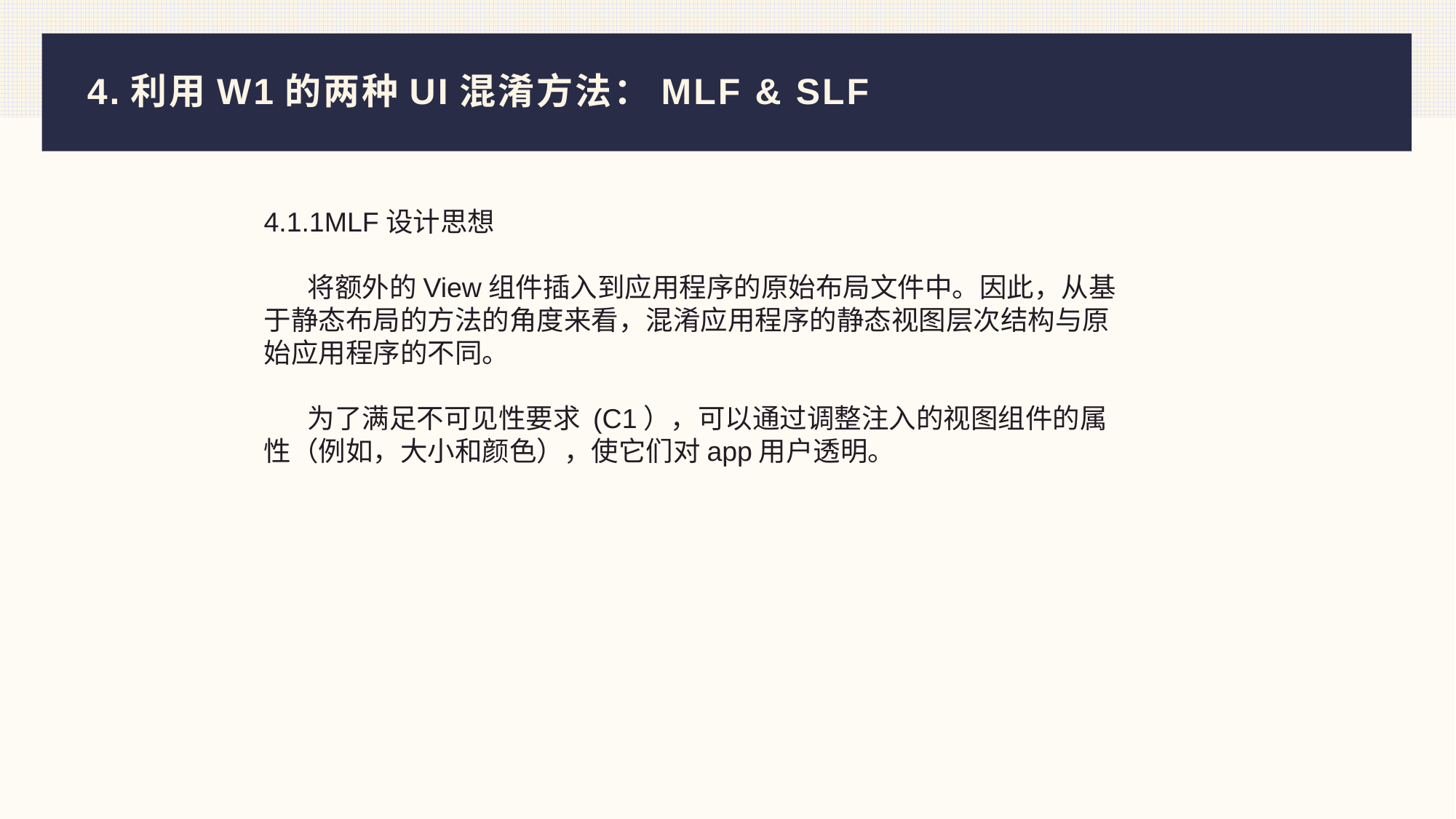

# 4.利用W1的两种UI混淆方法：MLF & SLF
4.1.1MLF设计思想

      将额外的View组件插入到应用程序的原始布局文件中。因此，从基于静态布局的方法的角度来看，混淆应用程序的静态视图层次结构与原始应用程序的不同。

      为了满足不可见性要求 (C1），可以通过调整注入的视图组件的属性（例如，大小和颜色），使它们对app用户透明。